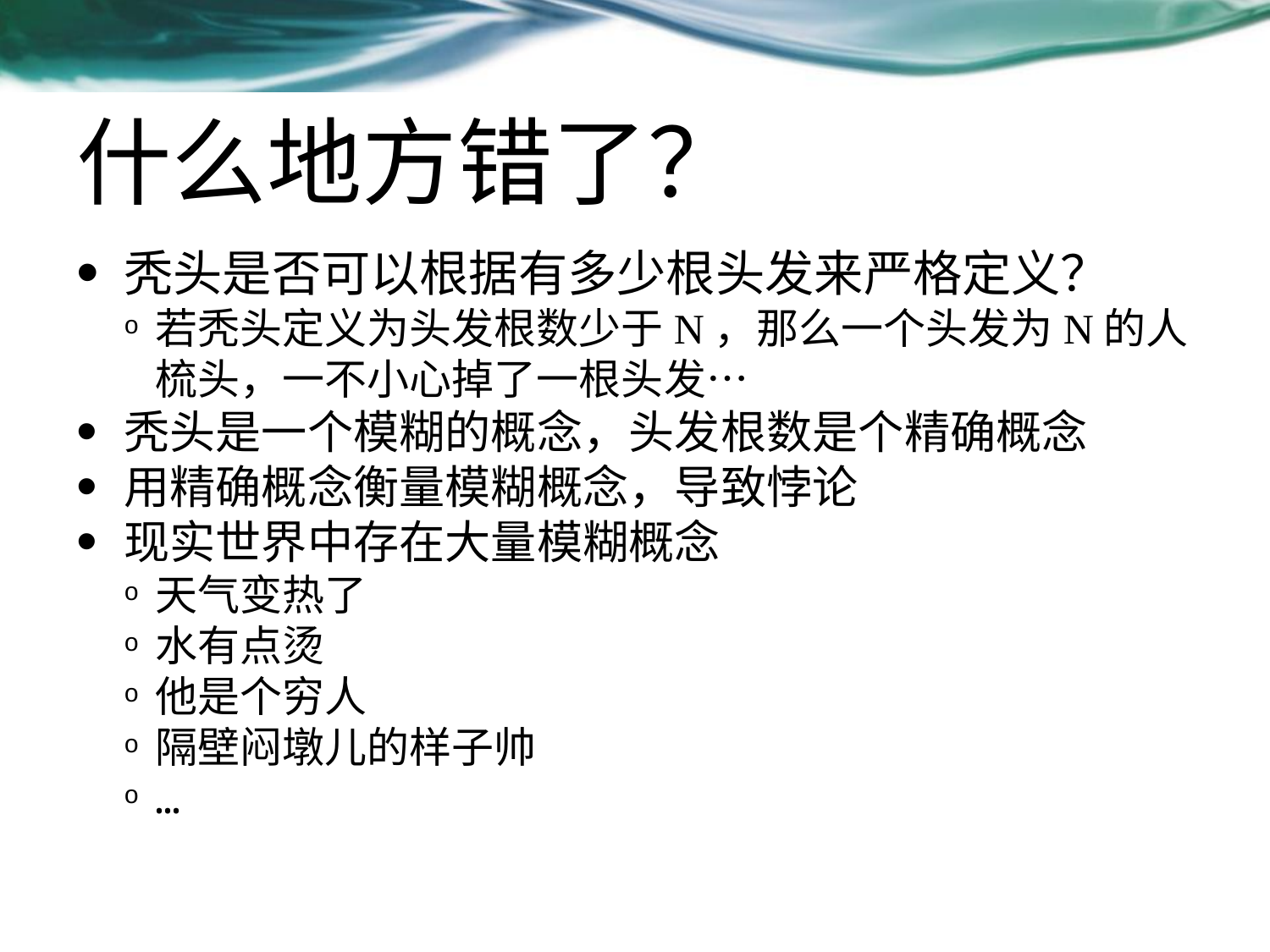

# 什么地方错了？
秃头是否可以根据有多少根头发来严格定义？
若秃头定义为头发根数少于N，那么一个头发为N的人梳头，一不小心掉了一根头发…
秃头是一个模糊的概念，头发根数是个精确概念
用精确概念衡量模糊概念，导致悖论
现实世界中存在大量模糊概念
天气变热了
水有点烫
他是个穷人
隔壁闷墩儿的样子帅
…